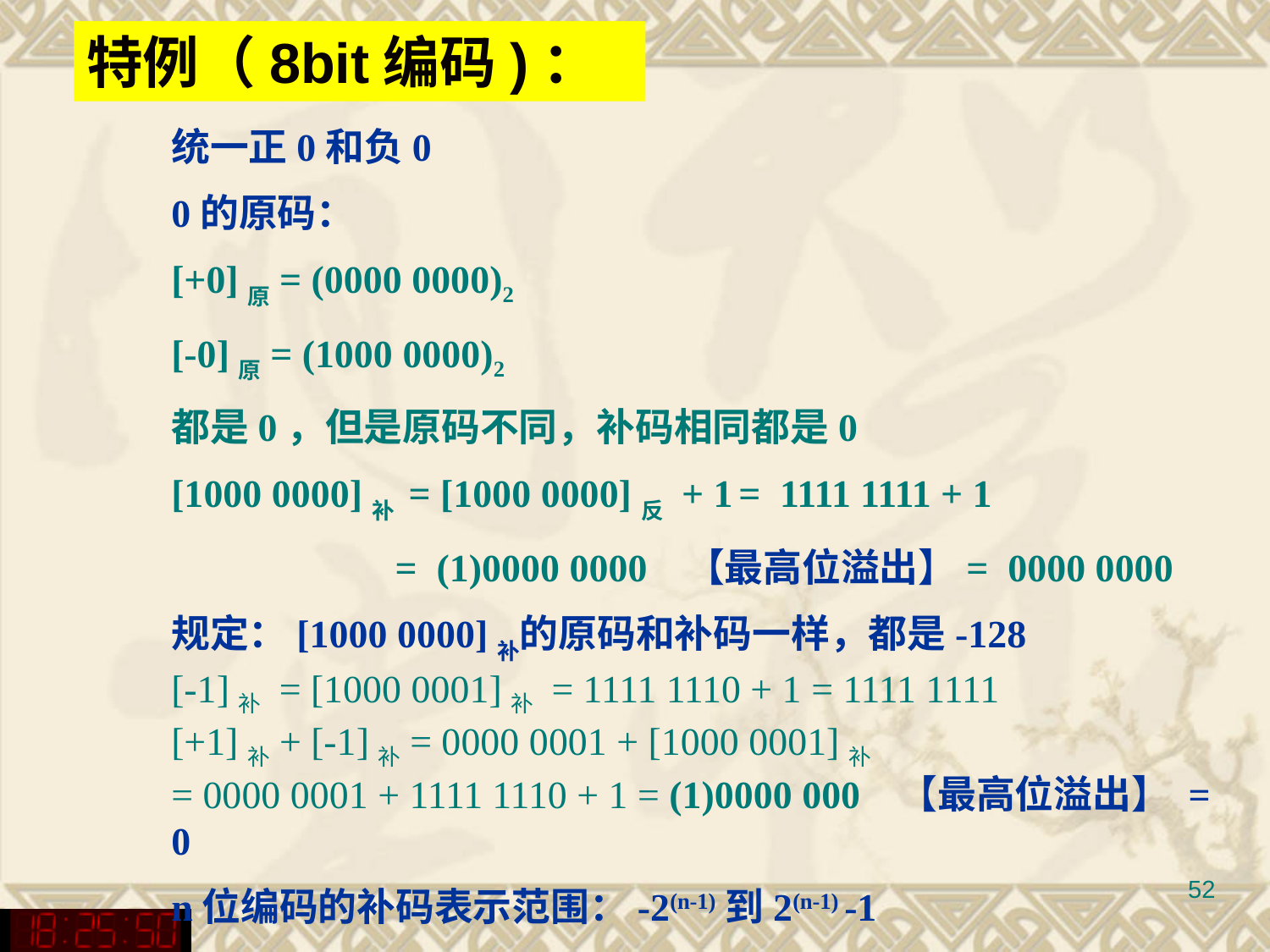

特例（8bit编码)：
统一正0和负0
0的原码：
[+0]原= (0000 0000)2
[-0]原= (1000 0000)2
都是0，但是原码不同，补码相同都是0
[1000 0000]补 = [1000 0000]反 + 1 =  1111 1111 + 1
                       =  (1)0000 0000   【最高位溢出】=  0000 0000
规定：[1000 0000]补的原码和补码一样，都是-128
[-1]补 = [1000 0001]补 = 1111 1110 + 1 = 1111 1111
[+1]补+ [-1]补= 0000 0001 + [1000 0001]补
= 0000 0001 + 1111 1110 + 1 = (1)0000 000   【最高位溢出】 = 0
n位编码的补码表示范围：-2(n-1)到2(n-1) -1
                             8位编码：-128到127（0 ~ 127；-128 ~ -1）
52